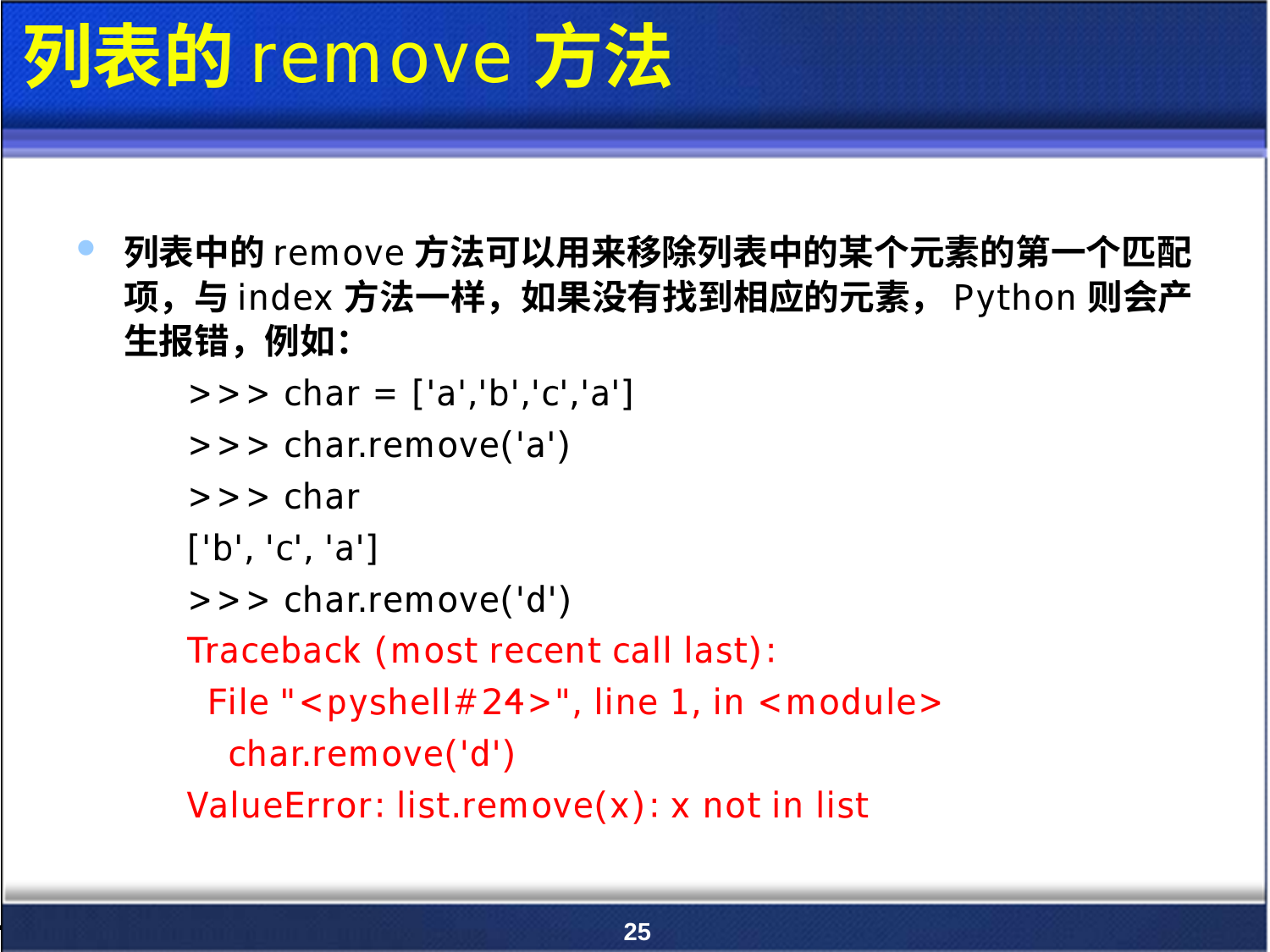

# 列表的remove方法
列表中的remove方法可以用来移除列表中的某个元素的第一个匹配项，与index方法一样，如果没有找到相应的元素，Python则会产生报错，例如：
>>> char = ['a','b','c','a']
>>> char.remove('a')
>>> char
['b', 'c', 'a']
>>> char.remove('d')
Traceback (most recent call last):
  File "<pyshell#24>", line 1, in <module>
    char.remove('d')
ValueError: list.remove(x): x not in list

25